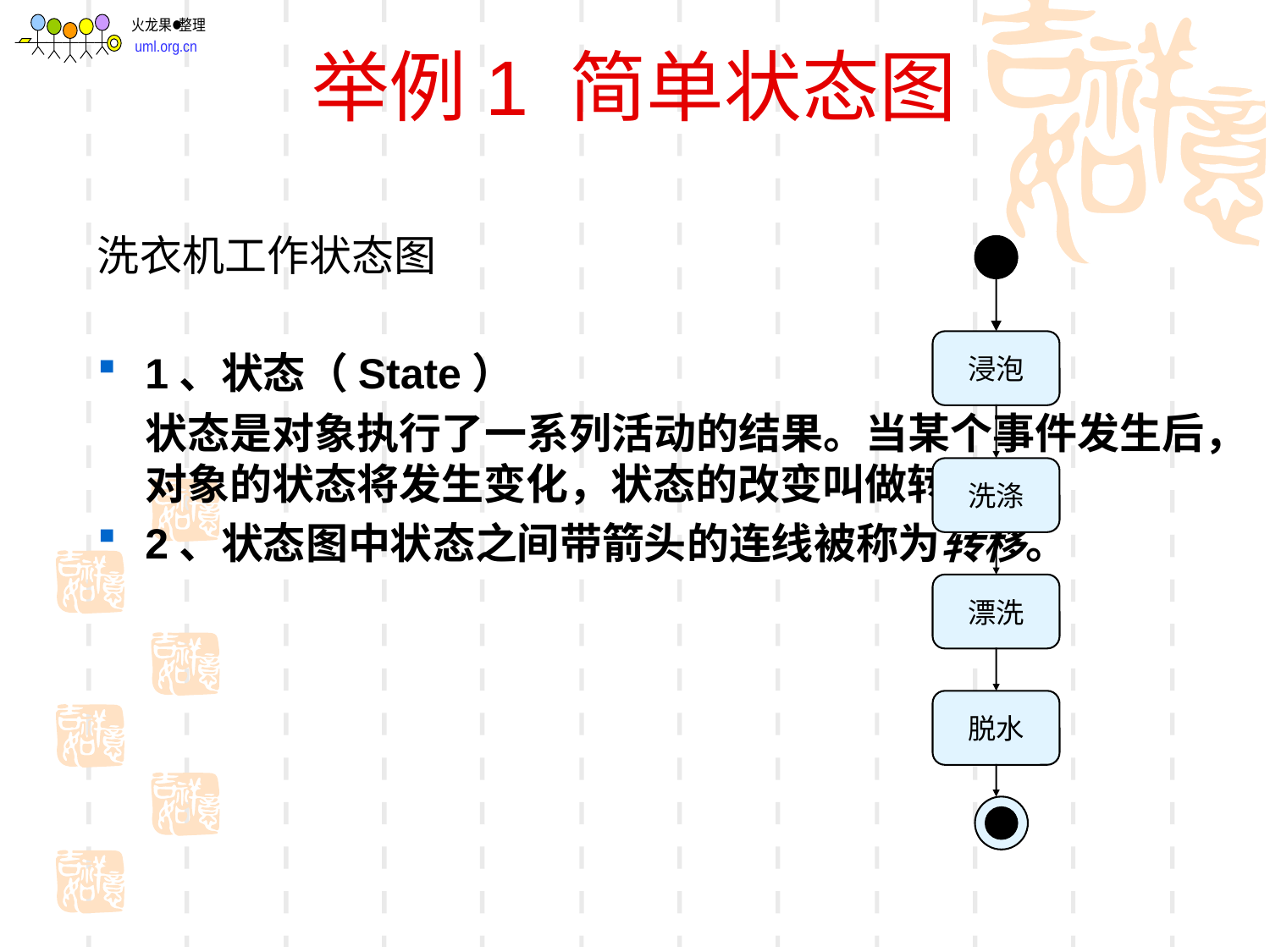

# 举例1 简单状态图
洗衣机工作状态图

1、状态（State）
    状态是对象执行了一系列活动的结果。当某个事件发生后，对象的状态将发生变化，状态的改变叫做转移。
2、状态图中状态之间带箭头的连线被称为转移。

浸泡

洗涤

漂洗

脱水